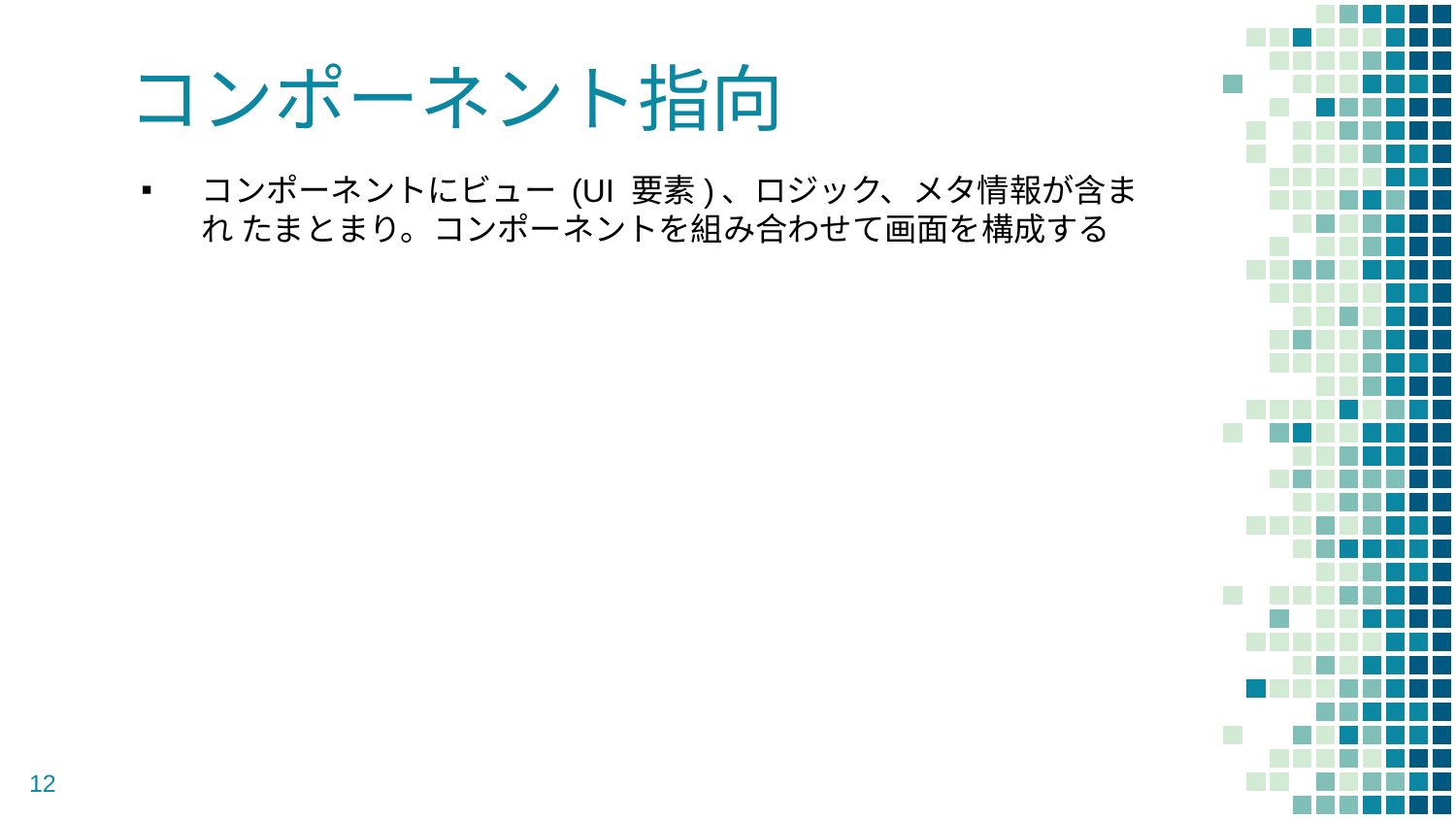

# コンポーネント指向
コンポーネントにビュー (UI 要素)、ロジック、メタ情報が含まれ たまとまり。コンポーネントを組み合わせて画面を構成する

12